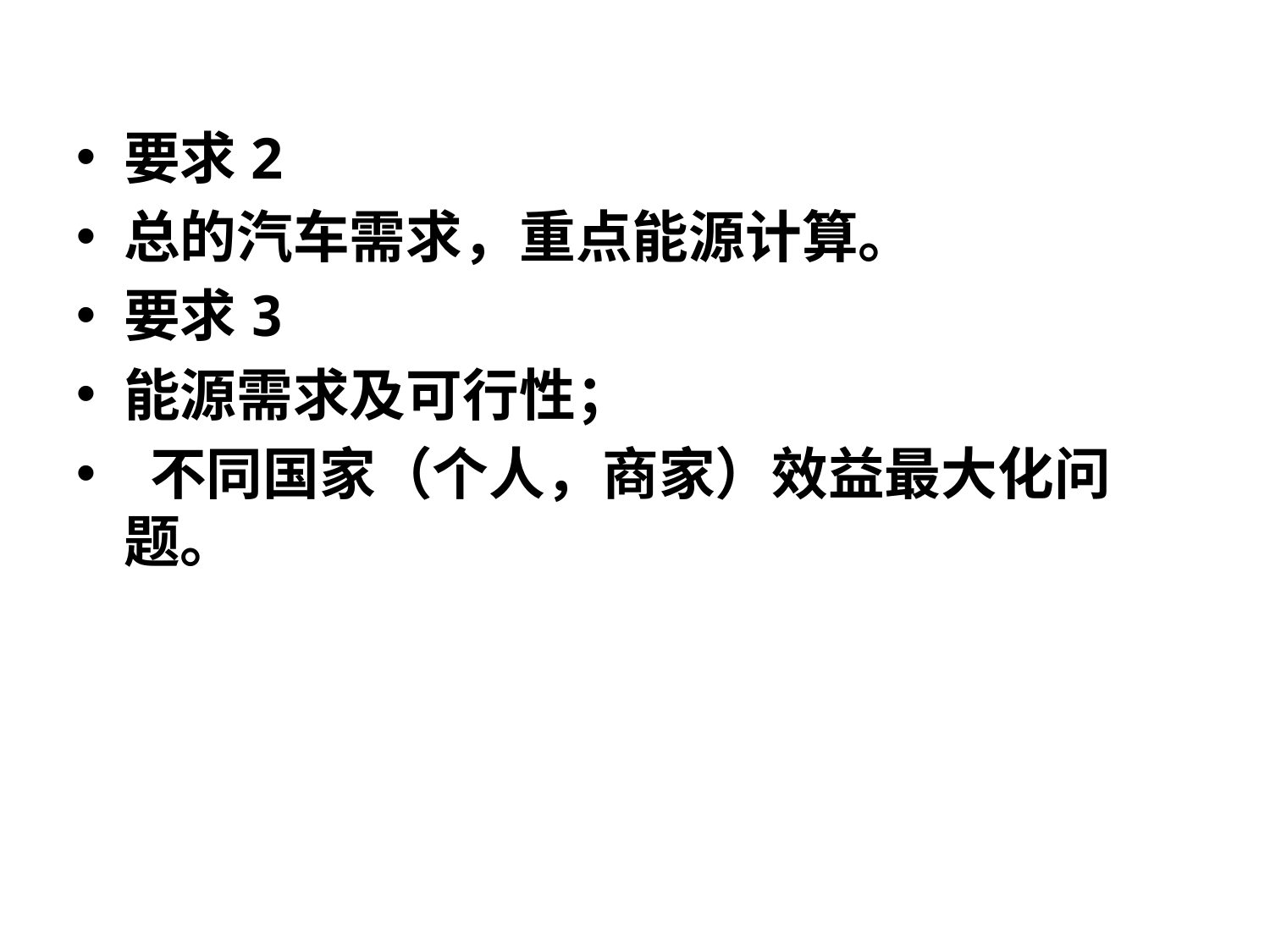

要求2
总的汽车需求，重点能源计算。
要求3
能源需求及可行性；
 不同国家（个人，商家）效益最大化问题。